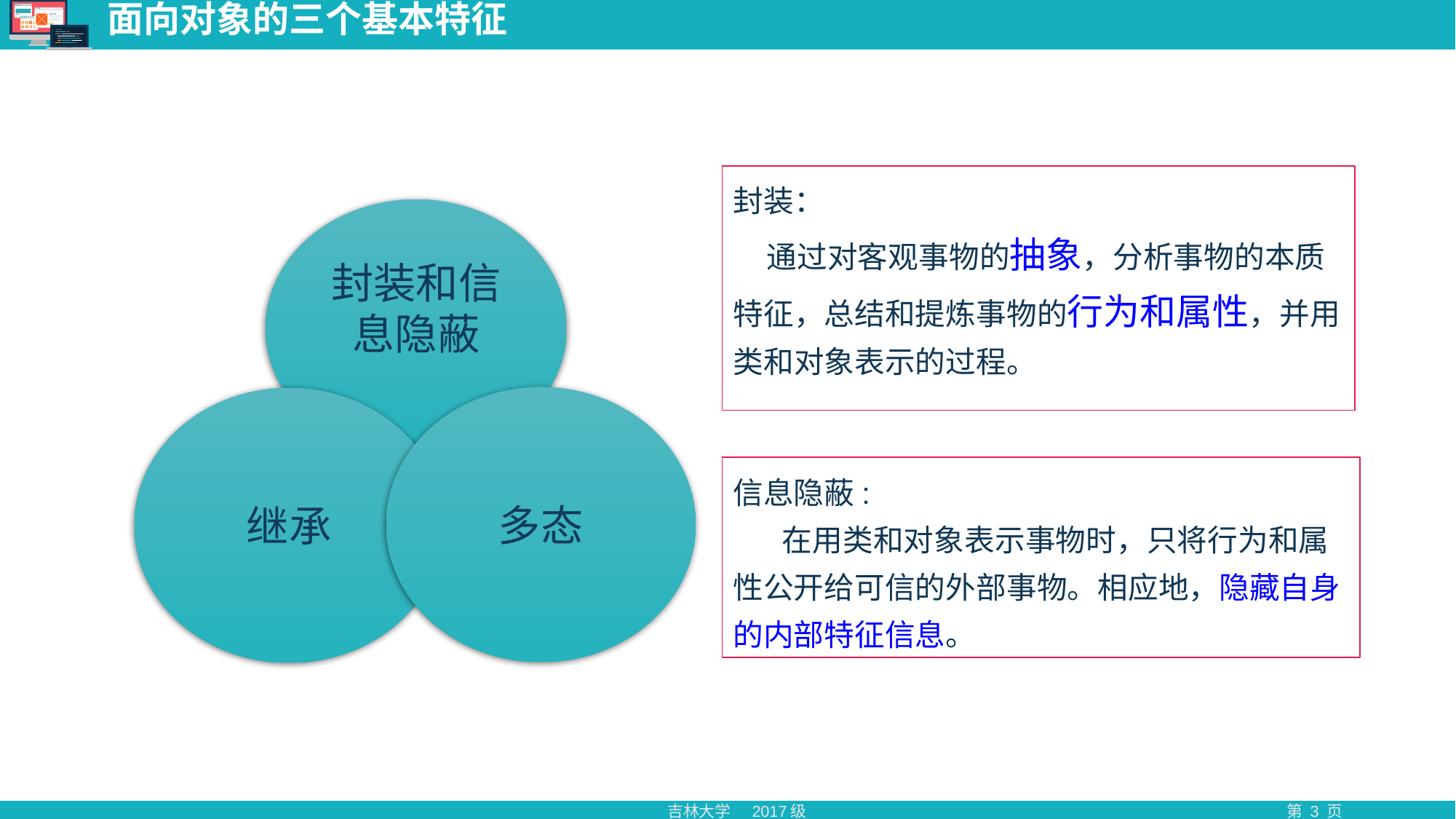

# 面向对象的三个基本特征
封装：
     通过对客观事物的抽象，分析事物的本质特征，总结和提炼事物的行为和属性，并用类和对象表示的过程。
封装和信息隐蔽

多态
继承
信息隐蔽:
     在用类和对象表示事物时，只将行为和属性公开给可信的外部事物。相应地，隐藏自身的内部特征信息。